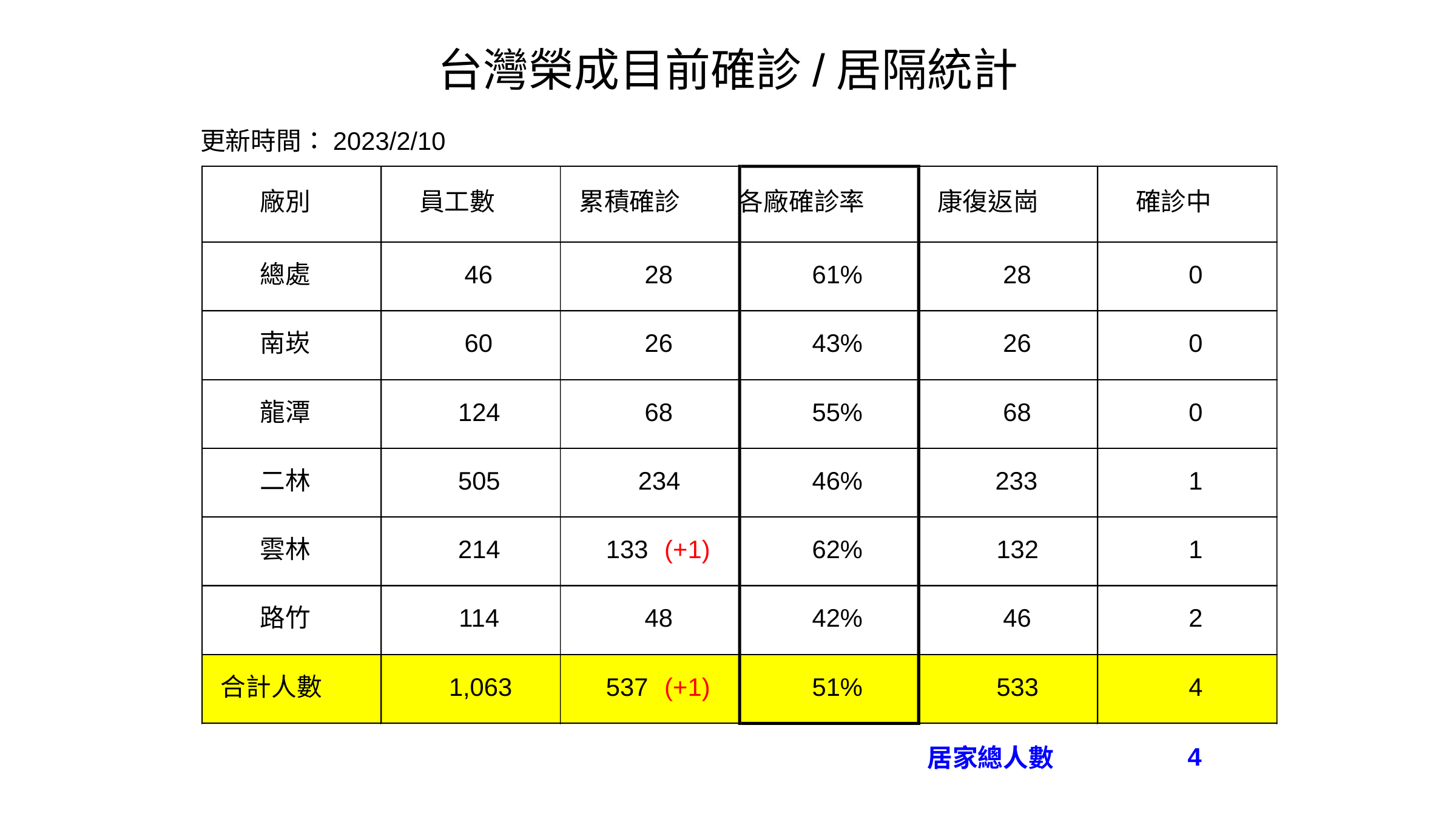

台灣榮成目前確診/居隔統計

更新時間：2023/2/10

廠別
員工數
累積確診
各廠確診率
康復返崗
確診中

總處
46
28
61%
28
0

南崁
60
26
43%
26
0

龍潭
124
68
55%
68
0

二林
505
234
46%
233
1

雲林
214
133
(+1)
62%
132
1

路竹
114
48
42%
46
2

合計人數
1,063
537
(+1)
51%
533
4

4
居家總人數